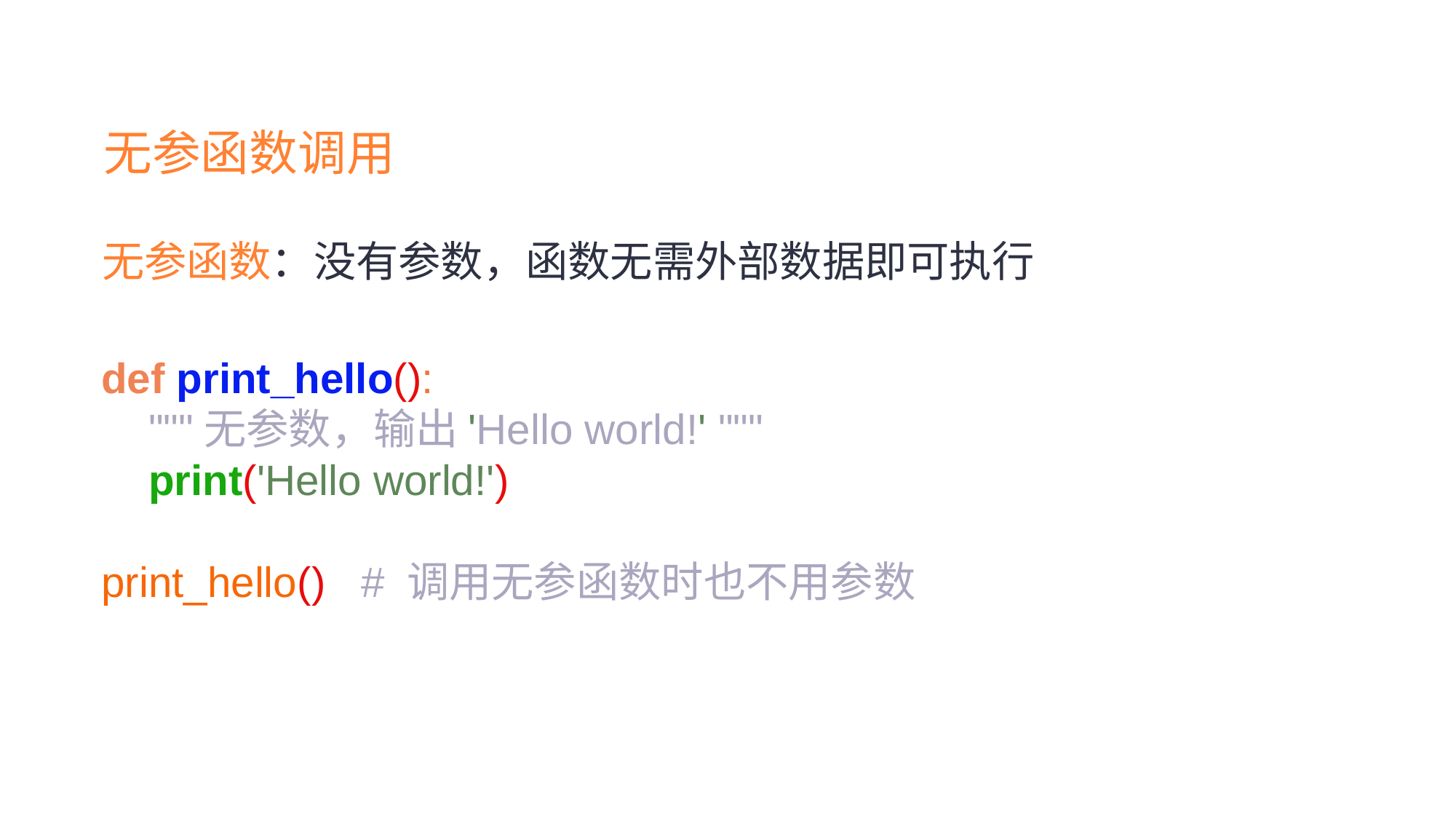

无参函数调用
无参函数：没有参数，函数无需外部数据即可执行
def print_hello():
    """无参数，输出'Hello world!' """
    print('Hello world!')
print_hello()   # 调用无参函数时也不用参数